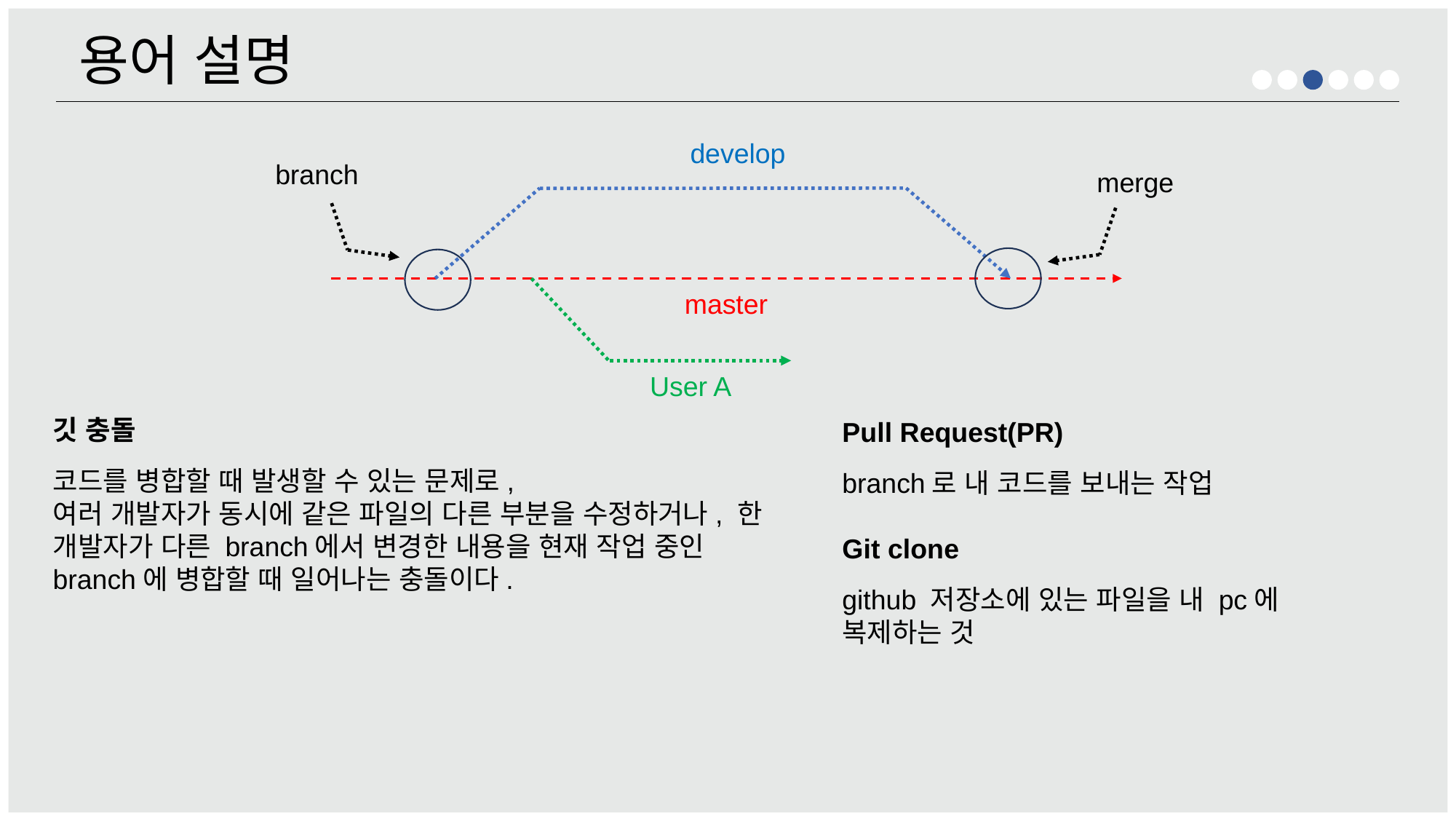

용어 설명

develop
branch
merge

master
User A
깃 충돌

코드를 병합할 때 발생할 수 있는 문제로,
여러 개발자가 동시에 같은 파일의 다른 부분을 수정하거나, 한 개발자가 다른 branch에서 변경한 내용을 현재 작업 중인 branch에 병합할 때 일어나는 충돌이다.
Pull Request(PR)

branch로 내 코드를 보내는 작업

Git clone

github 저장소에 있는 파일을 내 pc에 복제하는 것